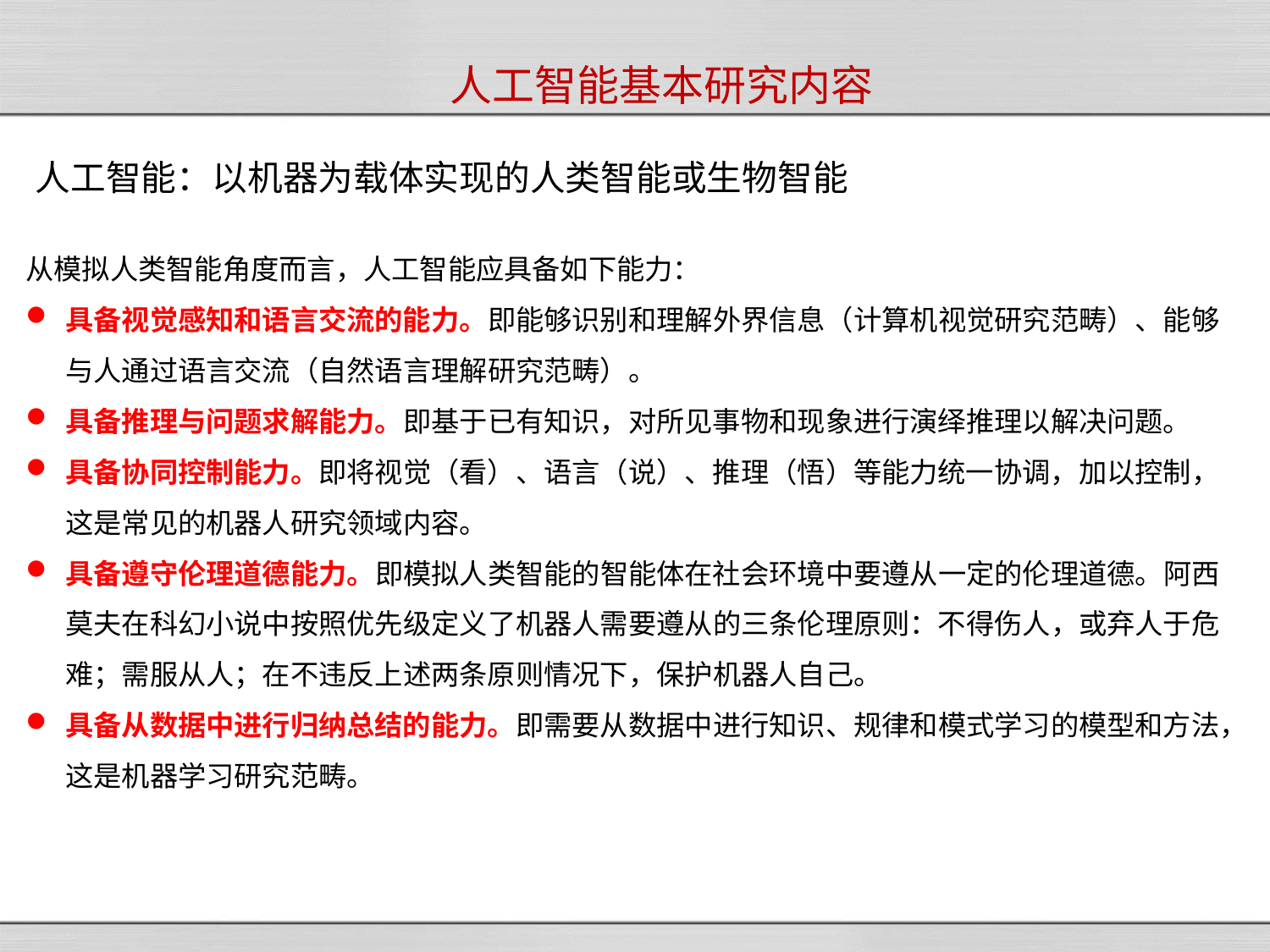

# 人工智能基本研究内容
人工智能：以机器为载体实现的人类智能或生物智能
从模拟人类智能角度而言，人工智能应具备如下能力：
具备视觉感知和语言交流的能力。即能够识别和理解外界信息（计算机视觉研究范畴）、能够与人通过语言交流（自然语言理解研究范畴）。
具备推理与问题求解能力。即基于已有知识，对所见事物和现象进行演绎推理以解决问题。
具备协同控制能力。即将视觉（看）、语言（说）、推理（悟）等能力统一协调，加以控制，这是常见的机器人研究领域内容。
具备遵守伦理道德能力。即模拟人类智能的智能体在社会环境中要遵从一定的伦理道德。阿西莫夫在科幻小说中按照优先级定义了机器人需要遵从的三条伦理原则：不得伤人，或弃人于危难；需服从人；在不违反上述两条原则情况下，保护机器人自己。
具备从数据中进行归纳总结的能力。即需要从数据中进行知识、规律和模式学习的模型和方法，这是机器学习研究范畴。